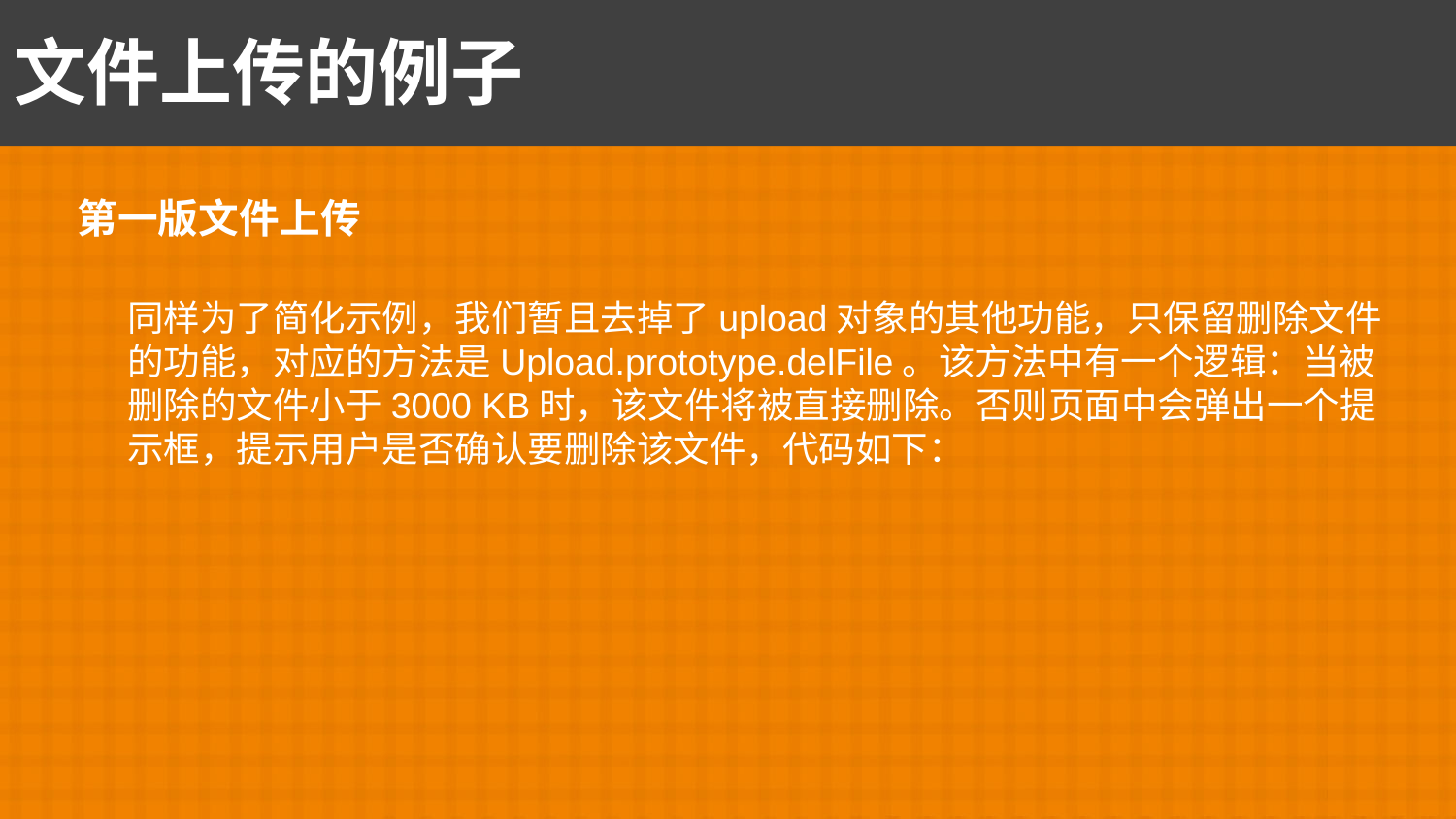

# 文件上传的例子
第一版文件上传
同样为了简化示例，我们暂且去掉了upload对象的其他功能，只保留删除文件的功能，对应的方法是Upload.prototype.delFile。该方法中有一个逻辑：当被删除的文件小于3000 KB时，该文件将被直接删除。否则页面中会弹出一个提示框，提示用户是否确认要删除该文件，代码如下：